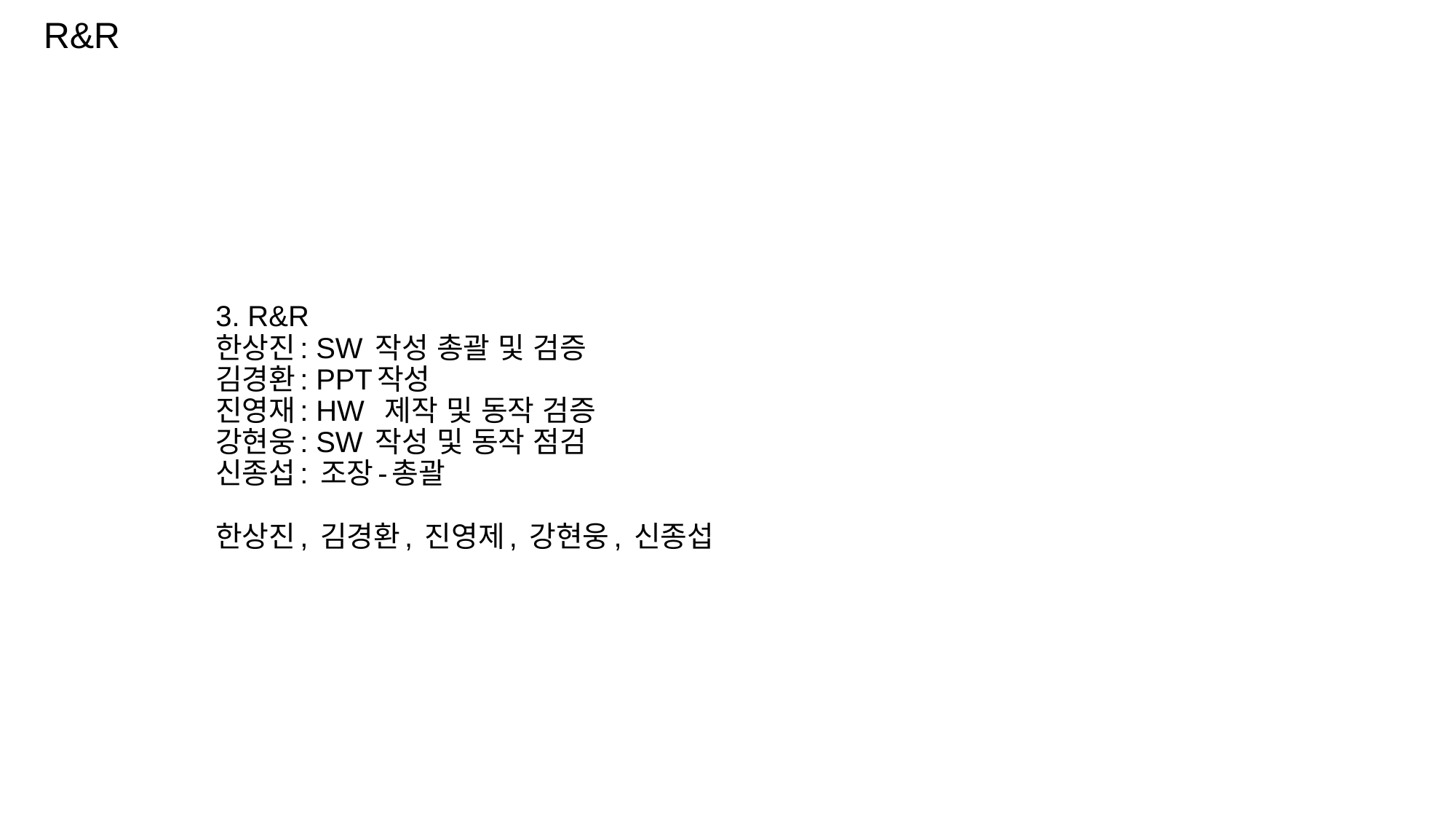

R&R
# 3. R&R 한상진: SW 작성 총괄 및 검증 김경환: PPT작성 진영재: HW  제작 및 동작 검증 강현웅: SW 작성 및 동작 점검 신종섭: 조장-총괄 한상진, 김경환, 진영제, 강현웅, 신종섭